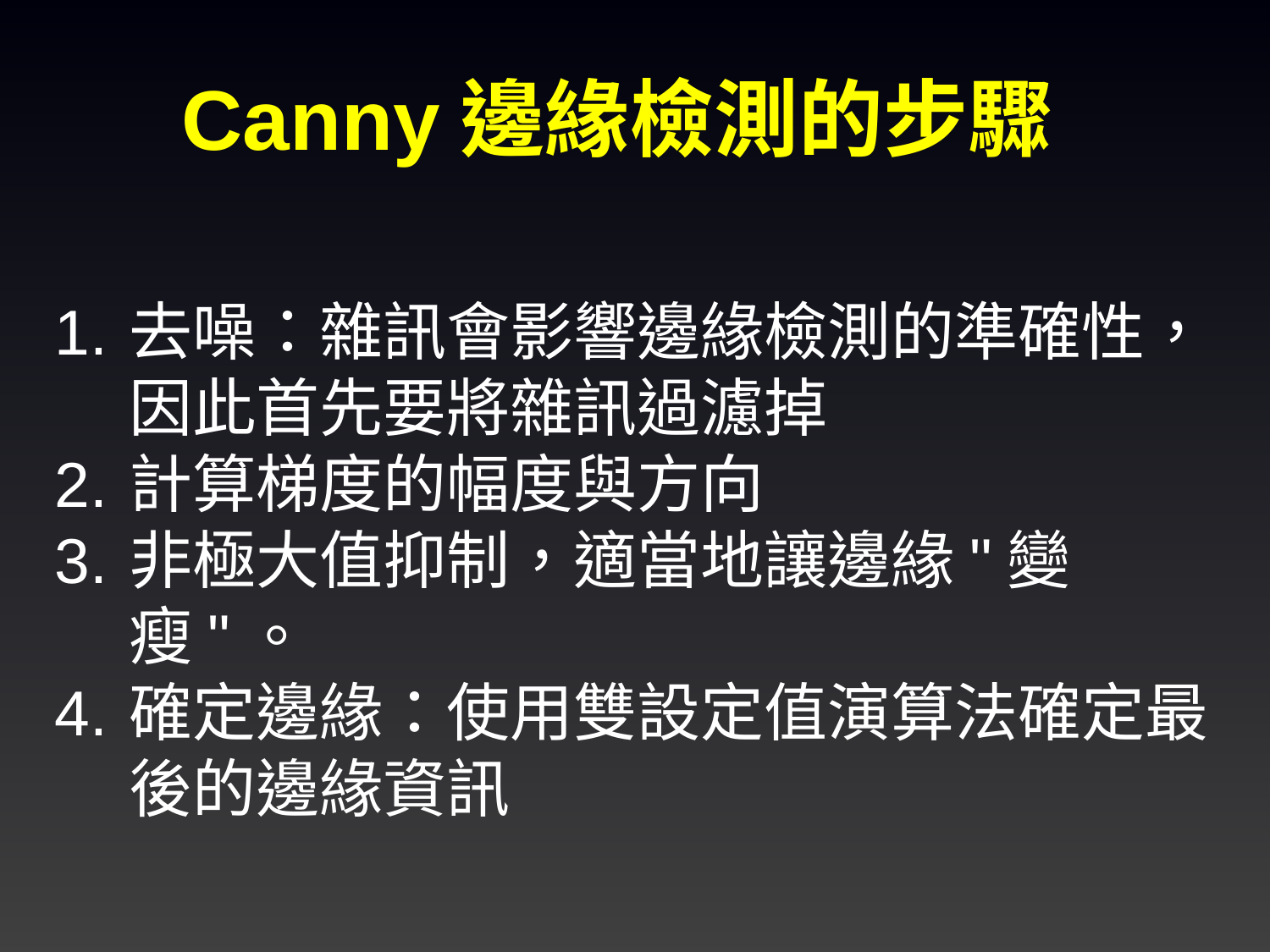

Canny邊緣檢測的步驟
去噪：雜訊會影響邊緣檢測的準確性，因此首先要將雜訊過濾掉
計算梯度的幅度與方向
非極大值抑制，適當地讓邊緣"變瘦"。
確定邊緣：使用雙設定值演算法確定最後的邊緣資訊